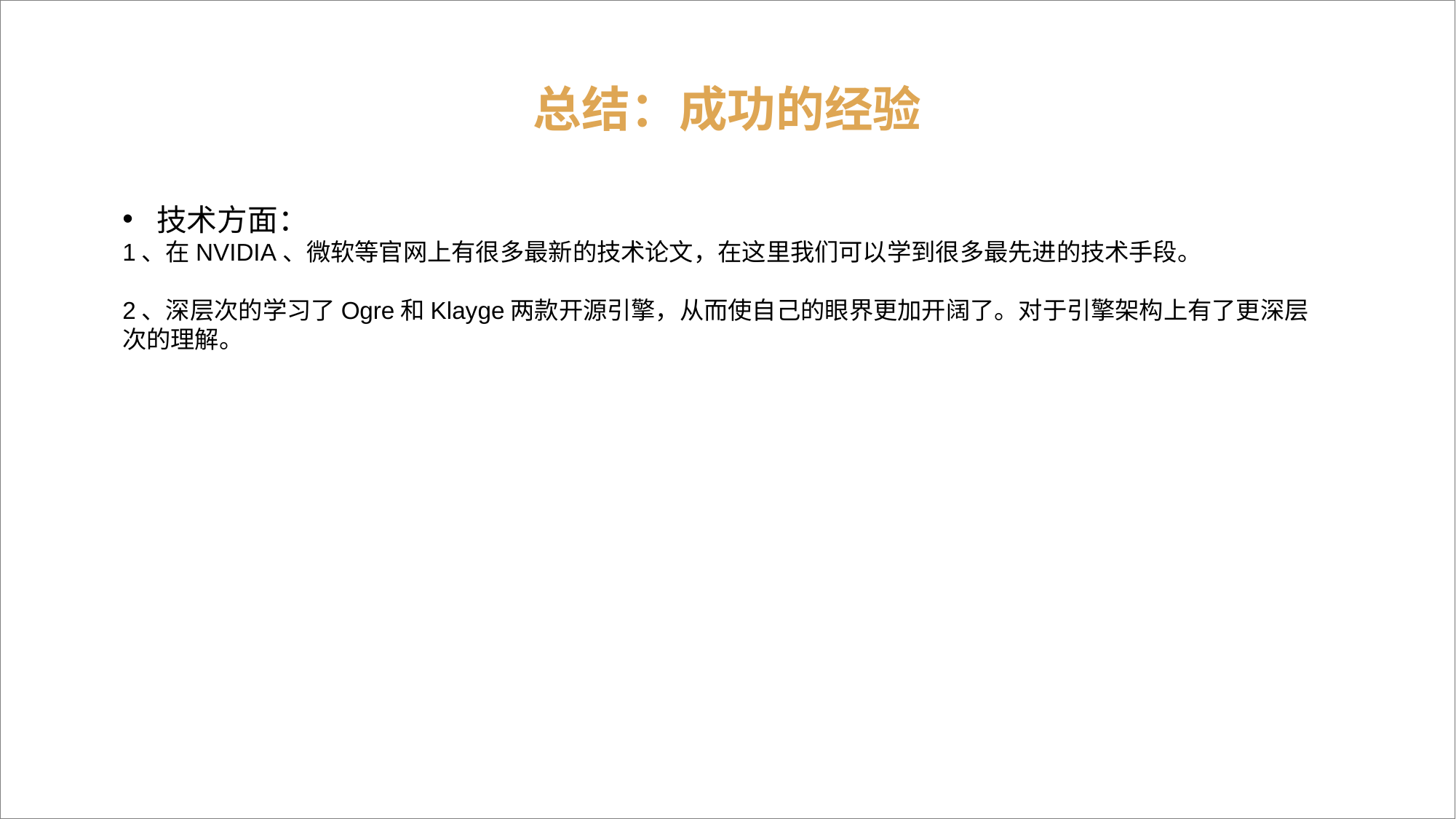

总结：成功的经验
技术方面：
1、在NVIDIA、微软等官网上有很多最新的技术论文，在这里我们可以学到很多最先进的技术手段。

2、深层次的学习了Ogre和Klayge两款开源引擎，从而使自己的眼界更加开阔了。对于引擎架构上有了更深层次的理解。